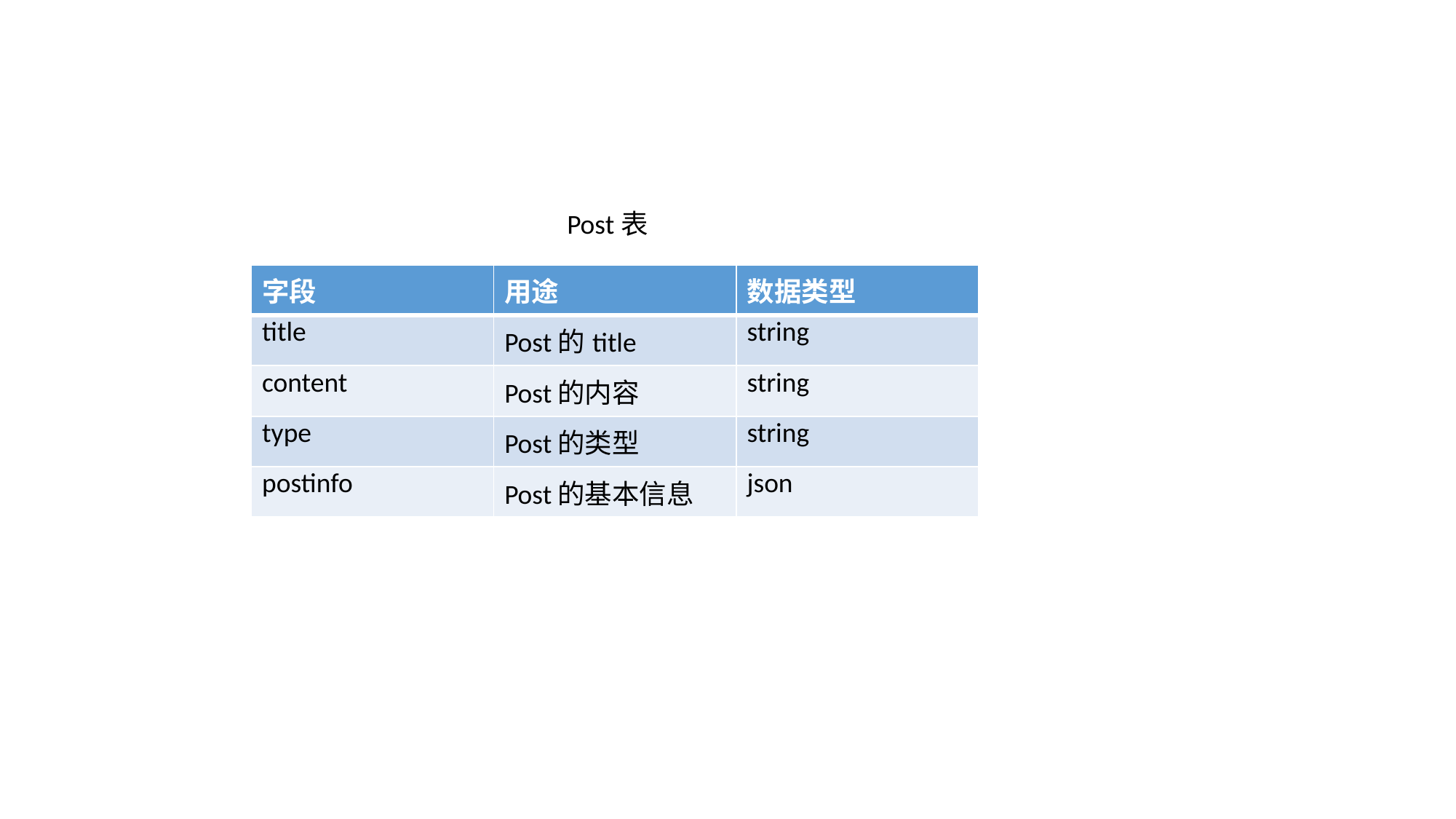

Post表
| 字段 | 用途 | 数据类型 |
| --- | --- | --- |
| title | Post的title | string |
| content | Post的内容 | string |
| type | Post的类型 | string |
| postinfo | Post的基本信息 | json |